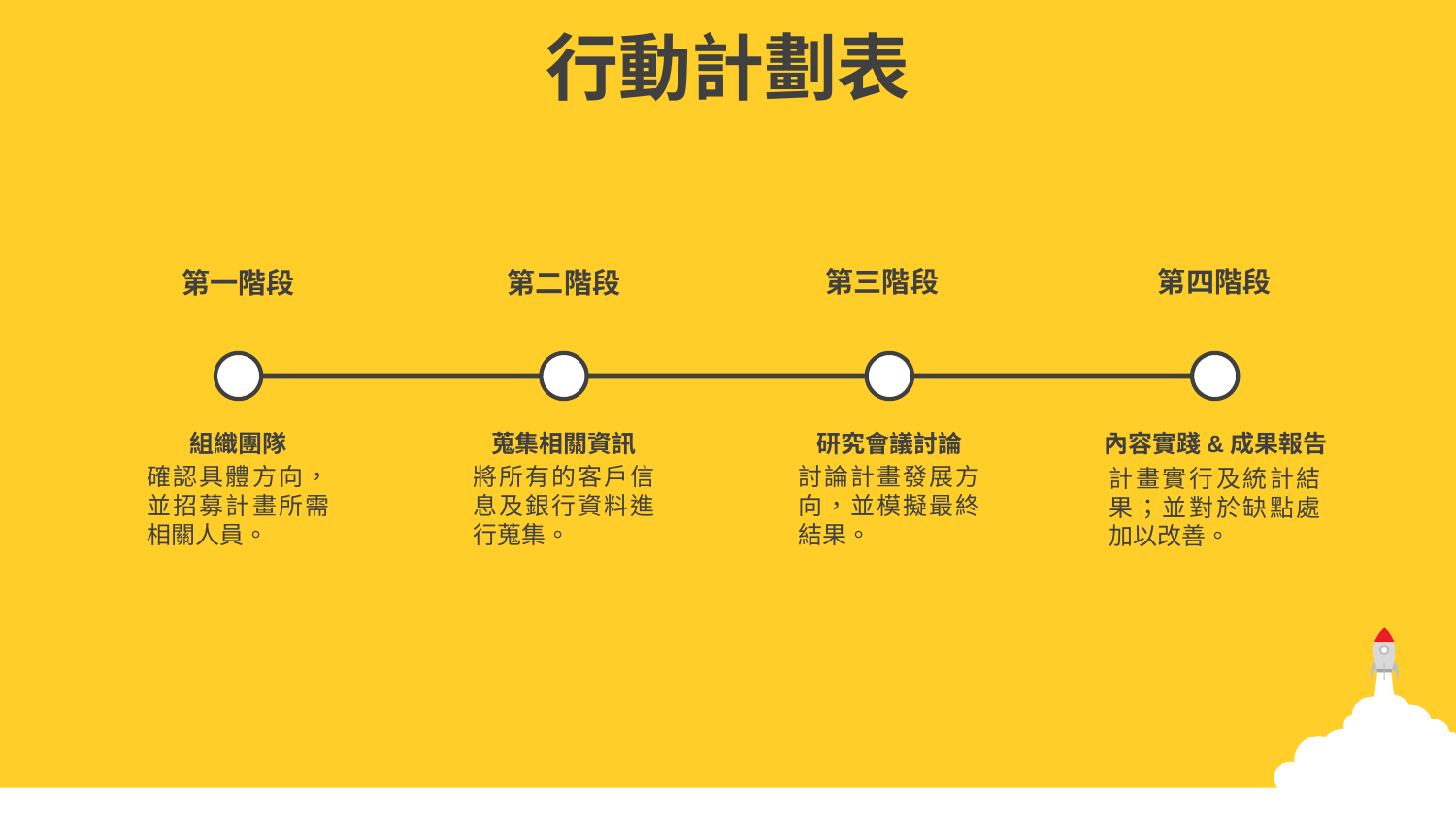

行動計劃表
第三階段
第四階段
第一階段
第二階段

內容實踐&成果報告

組織團隊
確認具體方向，並招募計畫所需相關人員。
蒐集相關資訊
將所有的客戶信息及銀行資料進行蒐集。
研究會議討論
討論計畫發展方向，並模擬最終結果。
計畫實行及統計結果；並對於缺點處加以改善。